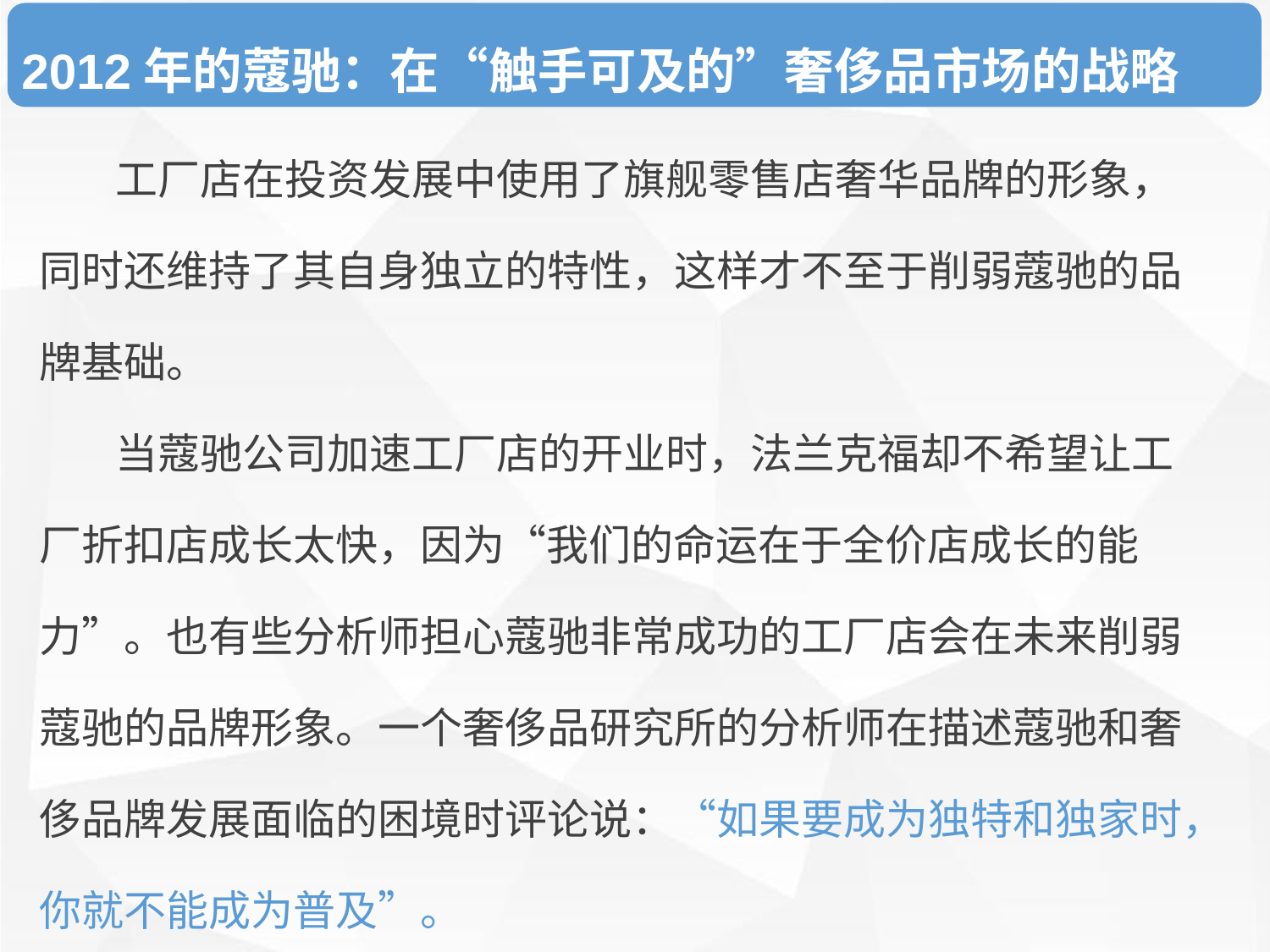

2012年的蔻驰：在“触手可及的”奢侈品市场的战略
       工厂店在投资发展中使用了旗舰零售店奢华品牌的形象，同时还维持了其自身独立的特性，这样才不至于削弱蔻驰的品牌基础。
       当蔻驰公司加速工厂店的开业时，法兰克福却不希望让工厂折扣店成长太快，因为“我们的命运在于全价店成长的能力”。也有些分析师担心蔻驰非常成功的工厂店会在未来削弱蔻驰的品牌形象。一个奢侈品研究所的分析师在描述蔻驰和奢侈品牌发展面临的困境时评论说：“如果要成为独特和独家时，你就不能成为普及”。